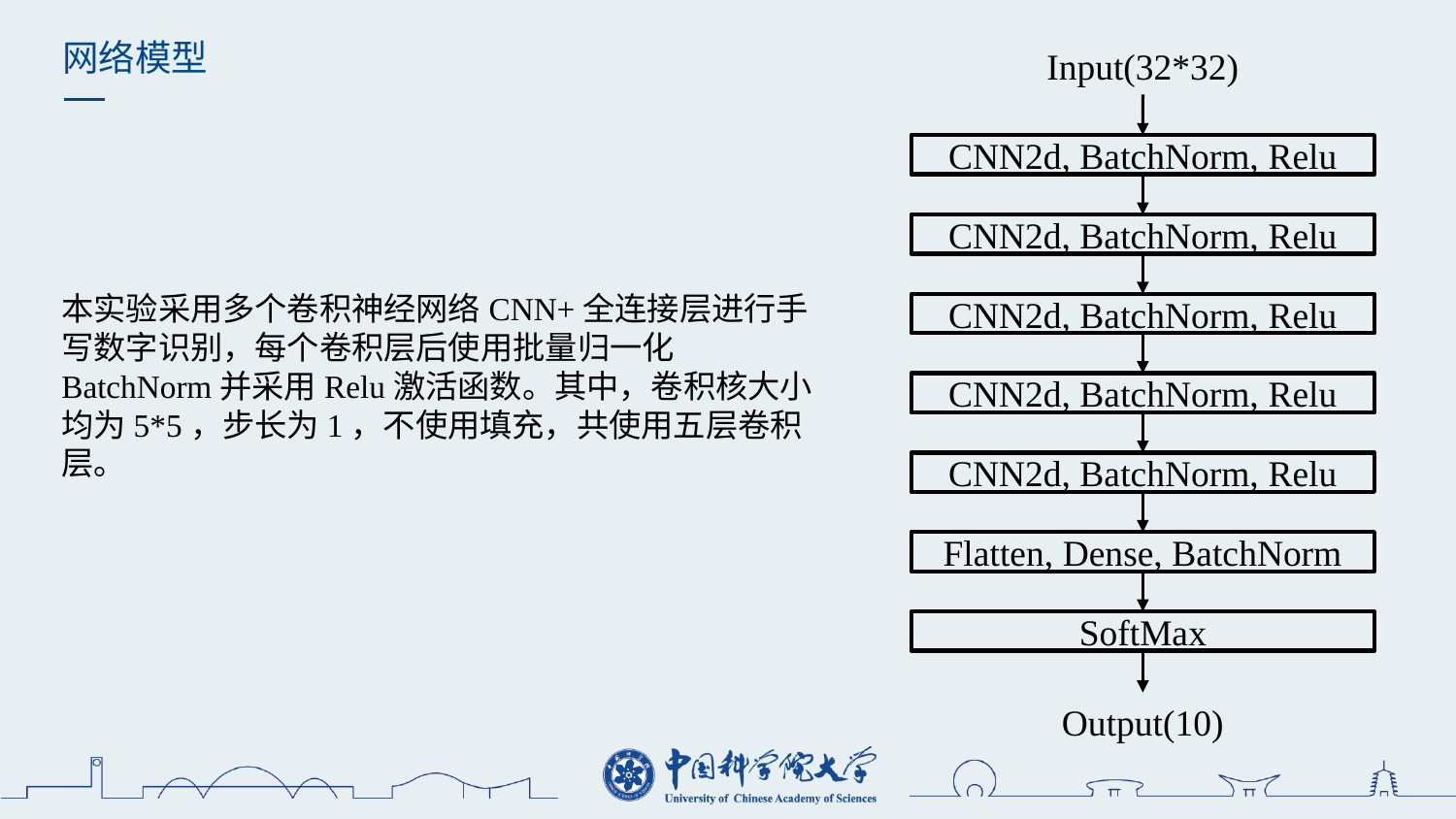

网络模型
Input(32*32)
CNN2d, BatchNorm, Relu
CNN2d, BatchNorm, Relu
CNN2d, BatchNorm, Relu
CNN2d, BatchNorm, Relu
CNN2d, BatchNorm, Relu
Flatten, Dense, BatchNorm
SoftMax
Output(10)
本实验采用多个卷积神经网络CNN+全连接层进行手写数字识别，每个卷积层后使用批量归一化BatchNorm并采用Relu激活函数。其中，卷积核大小均为5*5，步长为1，不使用填充，共使用五层卷积层。